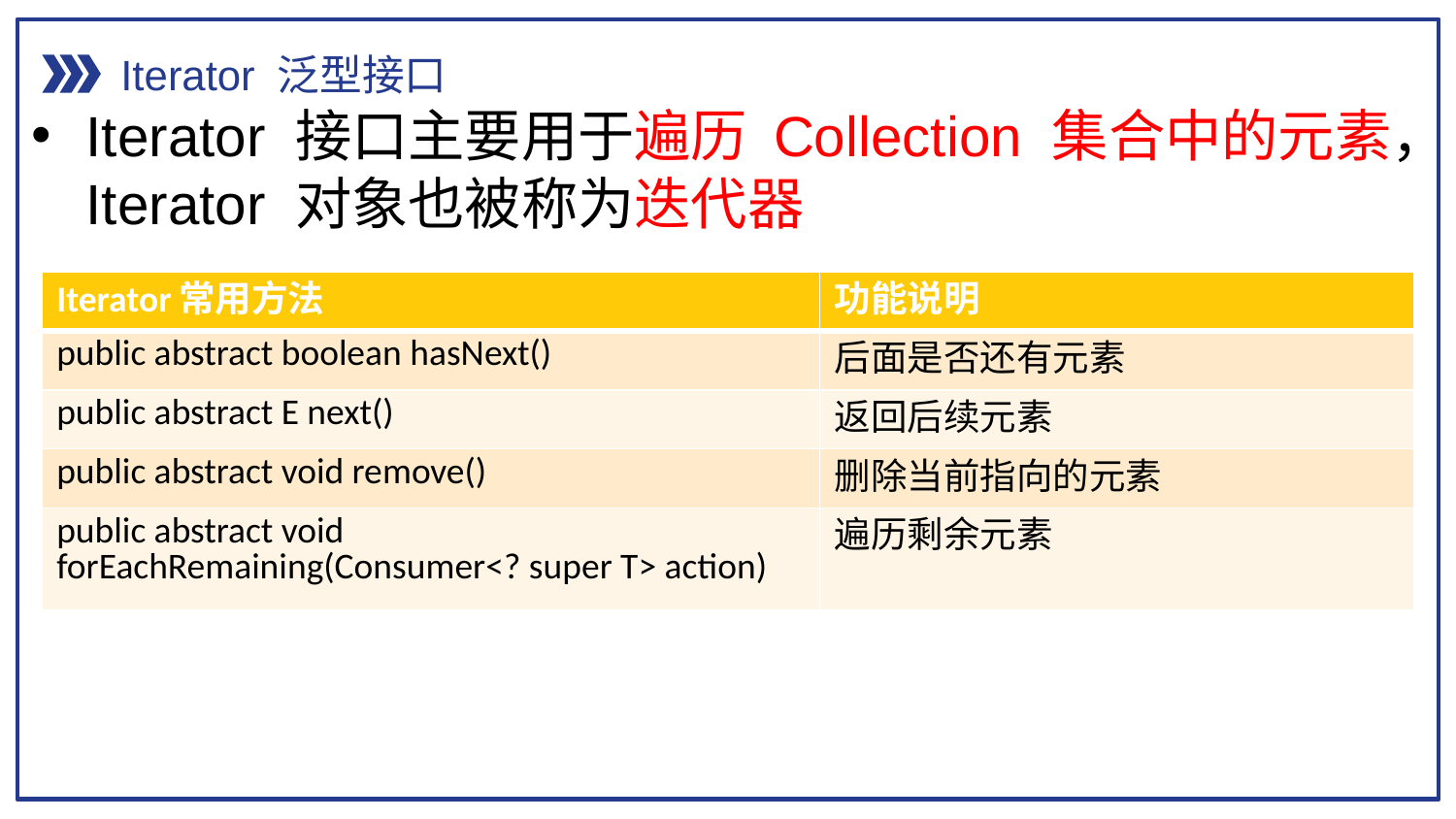

Iterator 泛型接口

Iterator 接口主要用于遍历 Collection 集合中的元素，Iterator 对象也被称为迭代器
| Iterator常用方法 | 功能说明 |
| --- | --- |
| public abstract boolean hasNext() | 后面是否还有元素 |
| public abstract E next() | 返回后续元素 |
| public abstract void remove() | 删除当前指向的元素 |
| public abstract void forEachRemaining(Consumer<? super T> action) | 遍历剩余元素 |